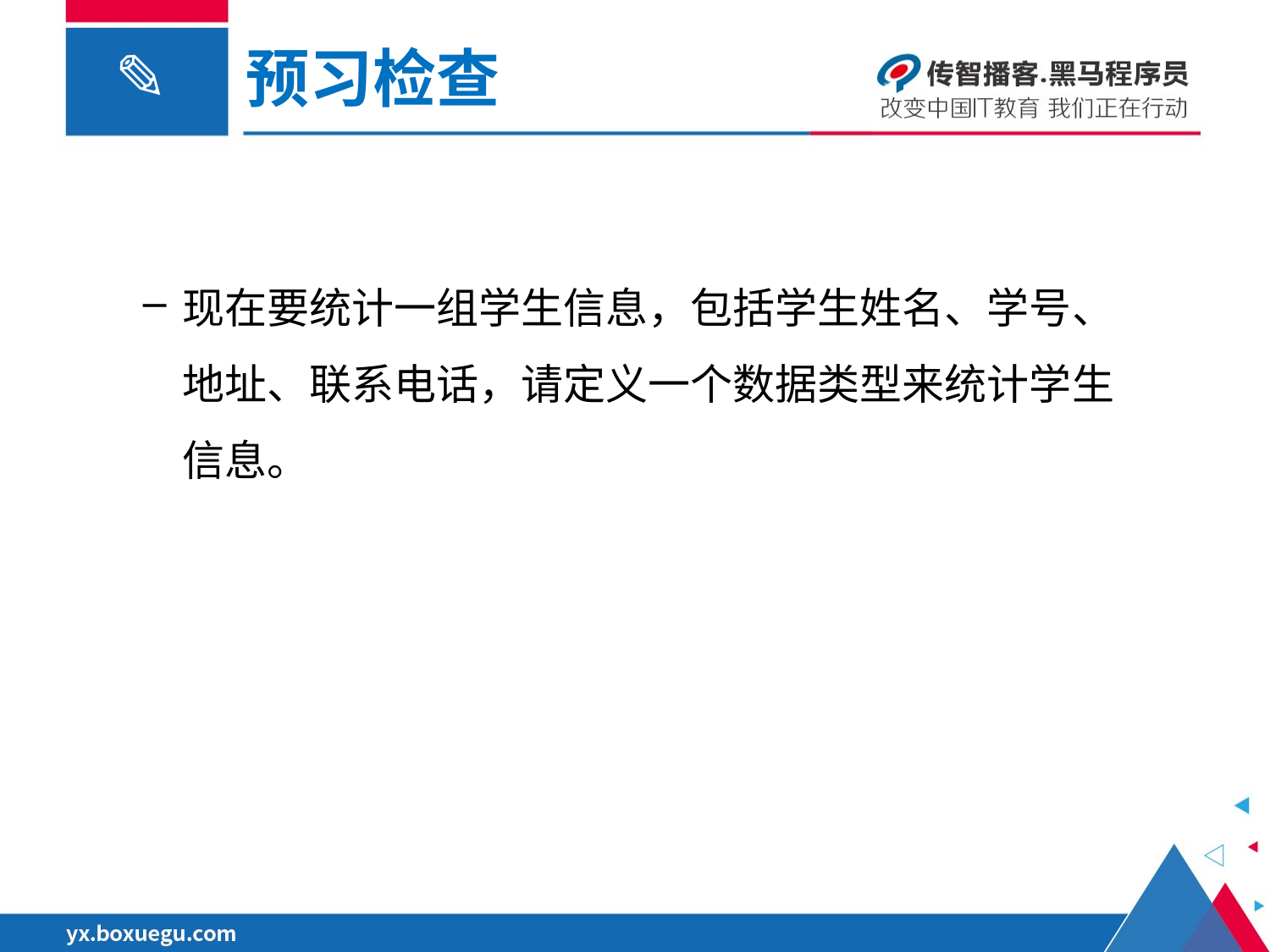

预习检查
现在要统计一组学生信息，包括学生姓名、学号、地址、联系电话，请定义一个数据类型来统计学生信息。